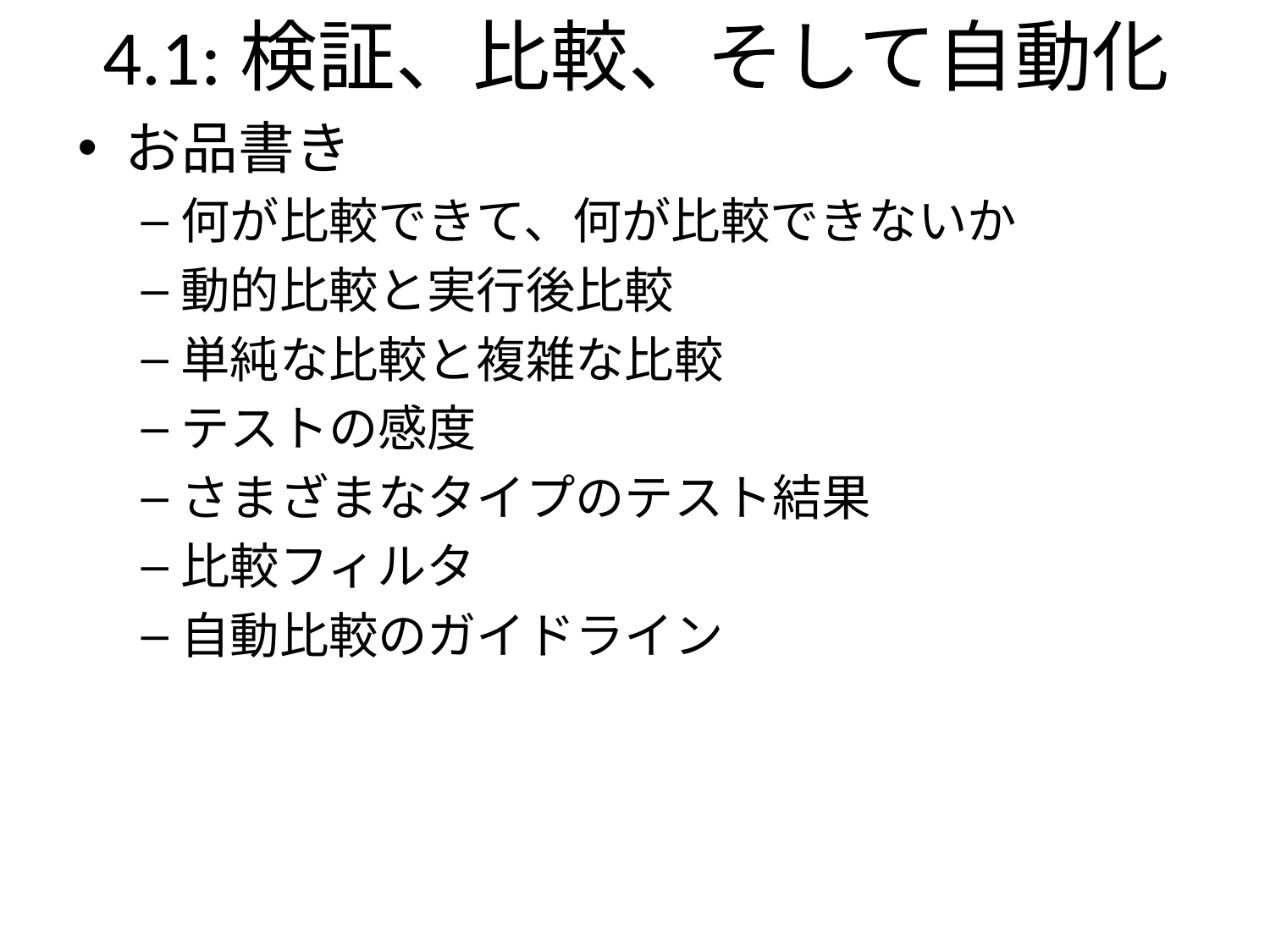

4.1:検証、比較、そして自動化
お品書き
何が比較できて、何が比較できないか
動的比較と実行後比較
単純な比較と複雑な比較
テストの感度
さまざまなタイプのテスト結果
比較フィルタ
自動比較のガイドライン